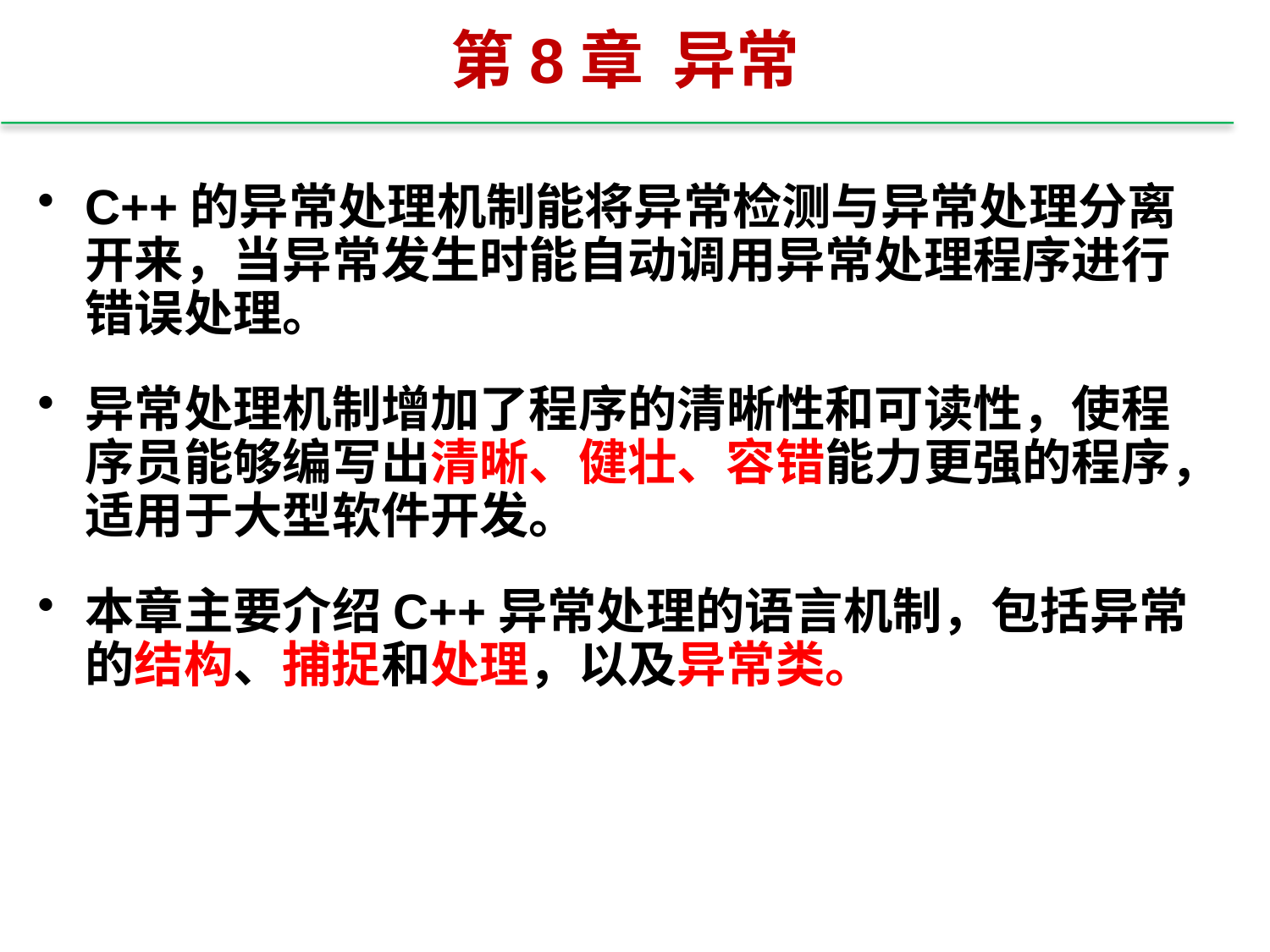

# 第8章  异常
C++的异常处理机制能将异常检测与异常处理分离开来，当异常发生时能自动调用异常处理程序进行错误处理。
异常处理机制增加了程序的清晰性和可读性，使程序员能够编写出清晰、健壮、容错能力更强的程序，适用于大型软件开发。
本章主要介绍C++异常处理的语言机制，包括异常的结构、捕捉和处理，以及异常类。